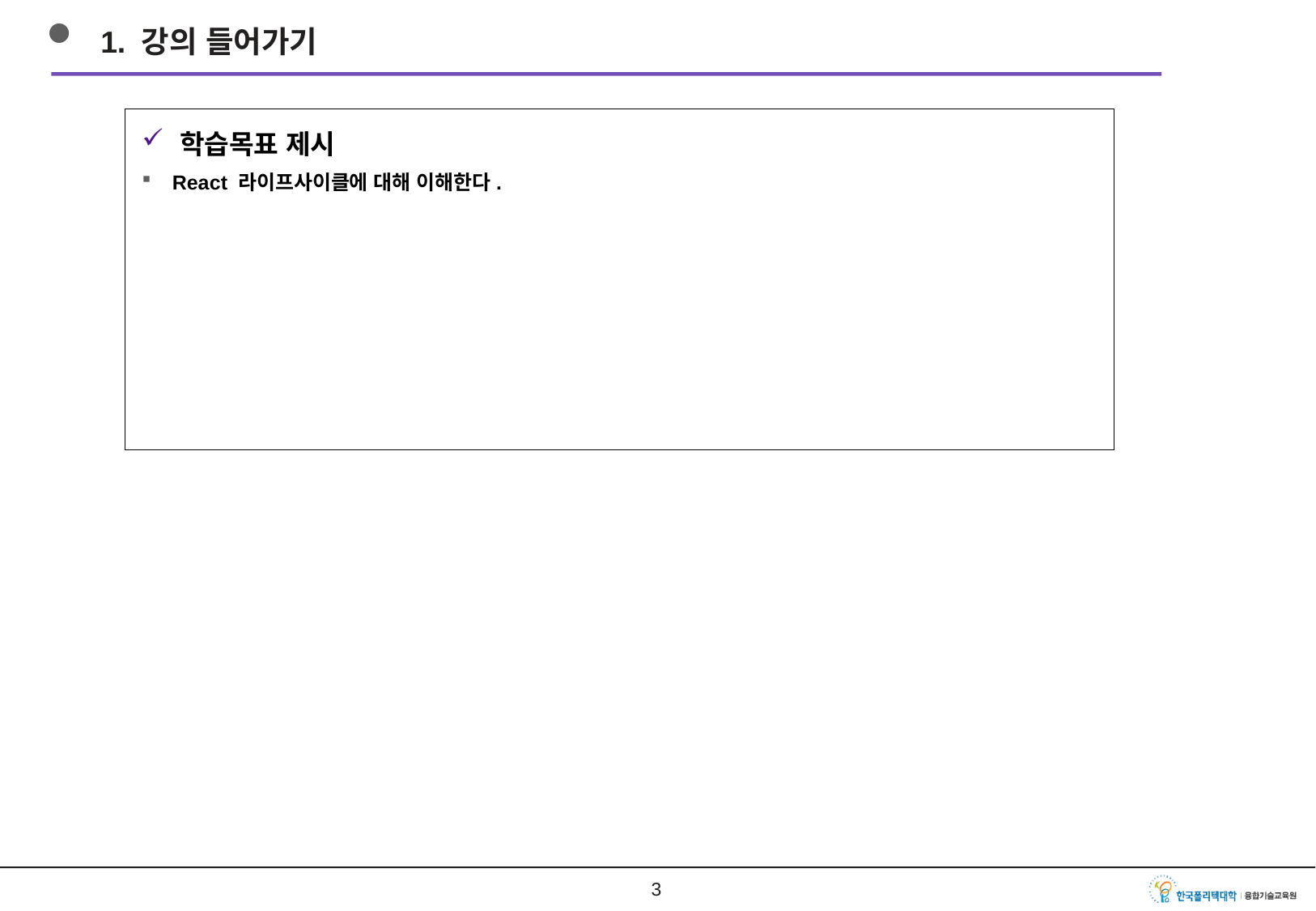

1. 강의 들어가기
학습목표 제시
React 라이프사이클에 대해 이해한다.

3